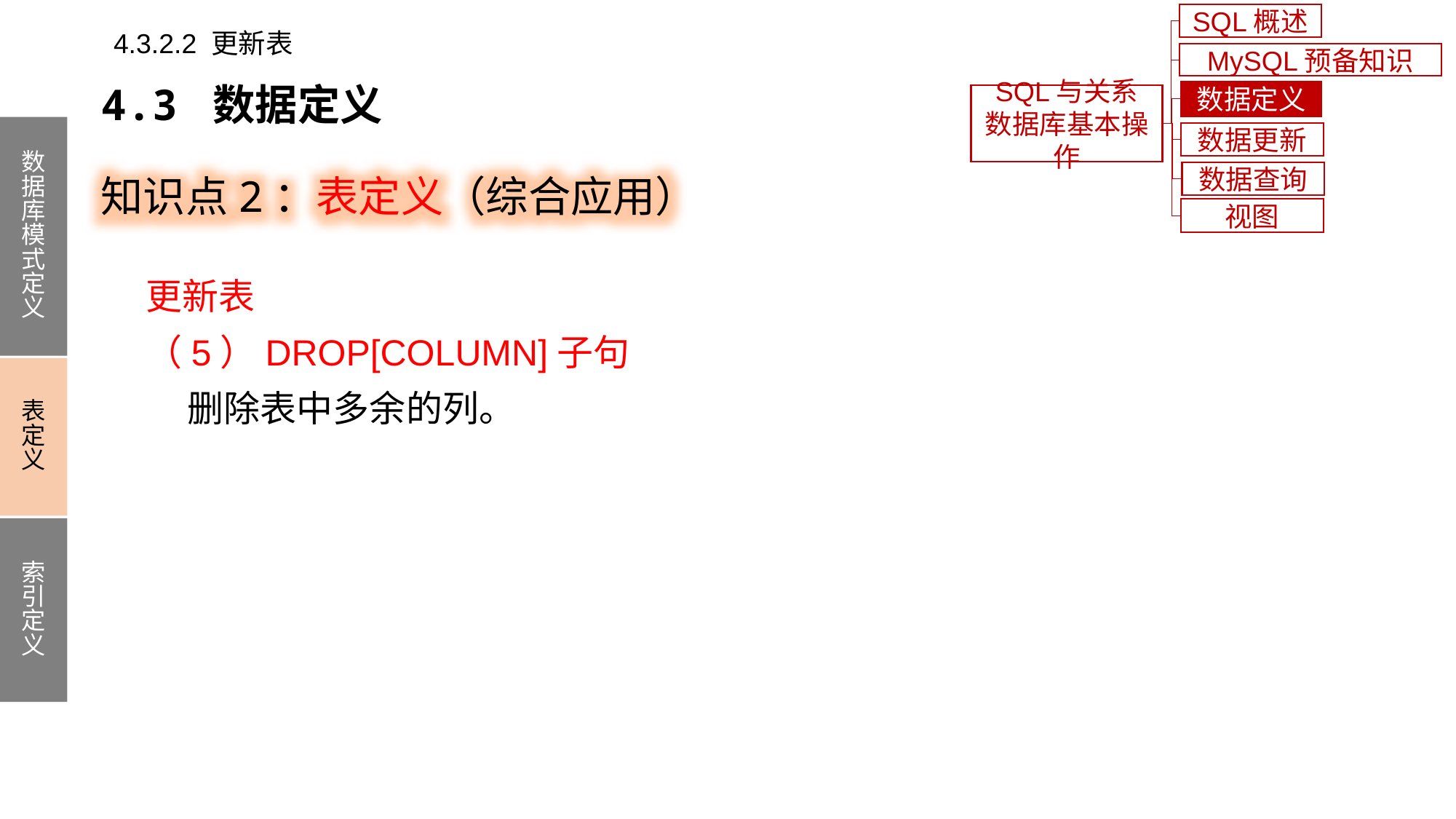

SQL概述
4.3.2.2 更新表
MySQL预备知识
4.3 数据定义
数据定义
SQL与关系数据库基本操作
数据库模式定义
表定义
索引定义
数据更新
知识点2：表定义（综合应用）
数据查询
视图
更新表
（5）DROP[COLUMN]子句
    删除表中多余的列。